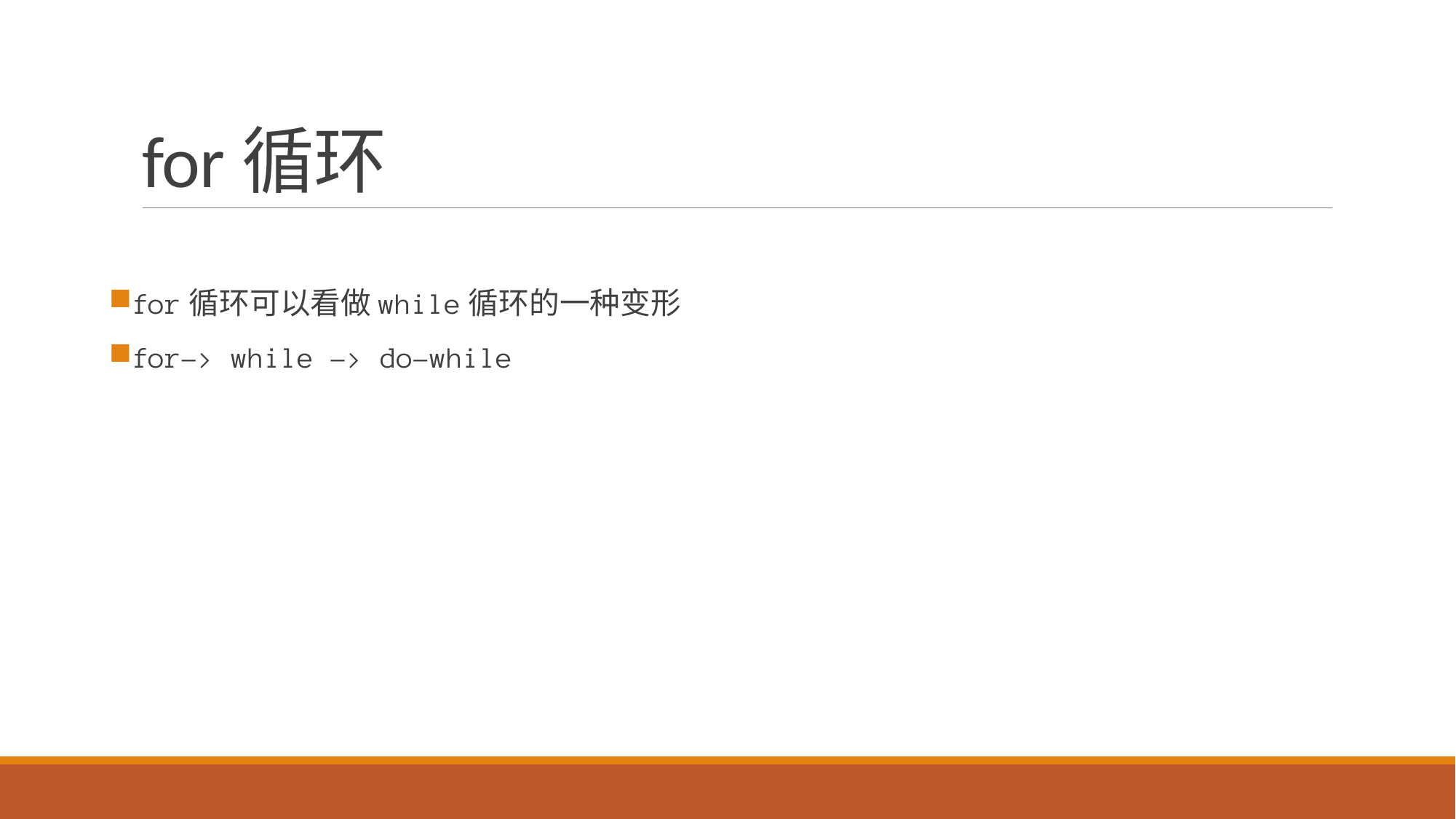

# for循环
for循环可以看做while循环的一种变形
for-> while -> do-while